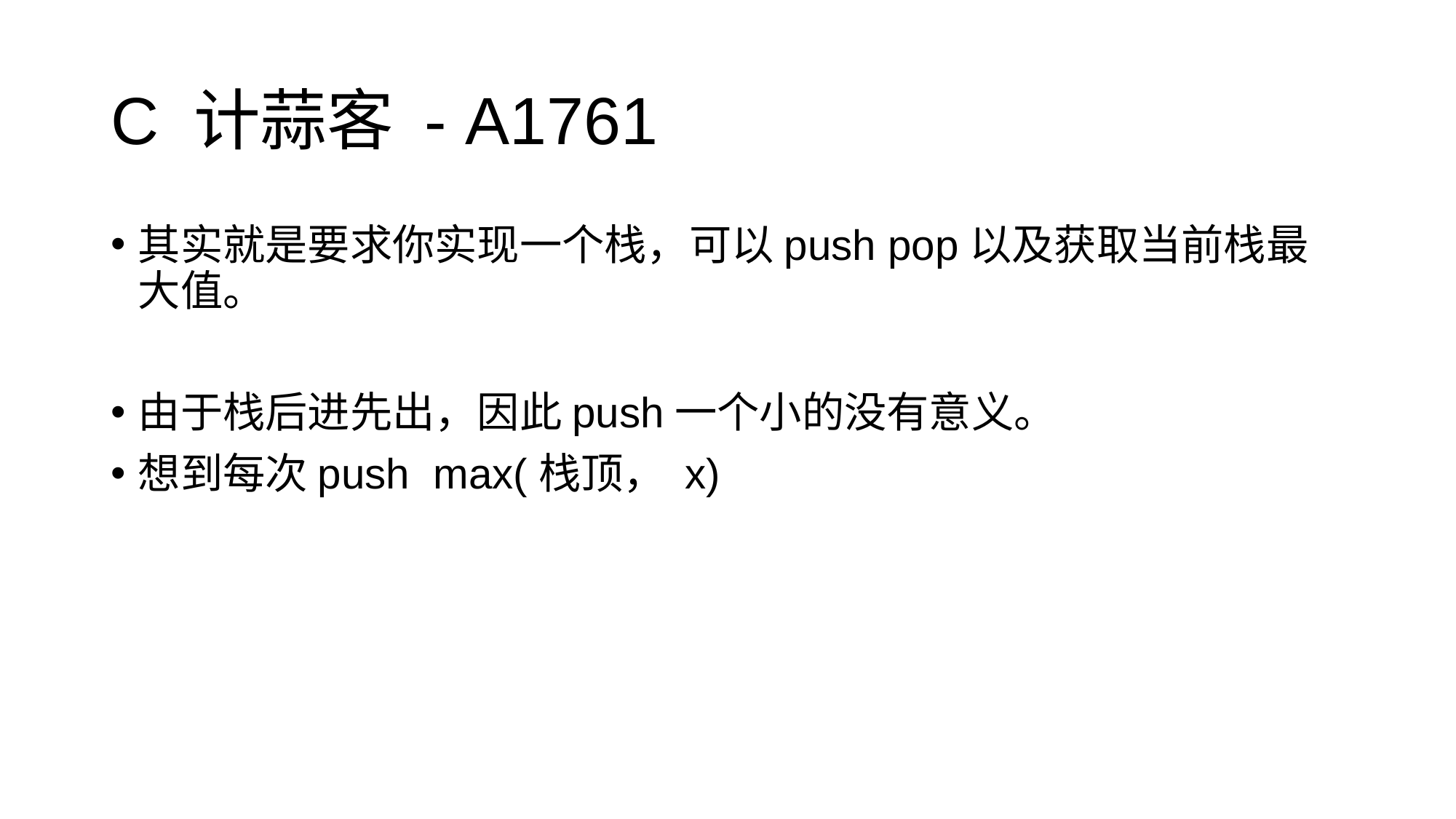

# C 计蒜客 - A1761
其实就是要求你实现一个栈，可以push pop以及获取当前栈最大值。

由于栈后进先出，因此push一个小的没有意义。
想到每次push  max(栈顶， x)